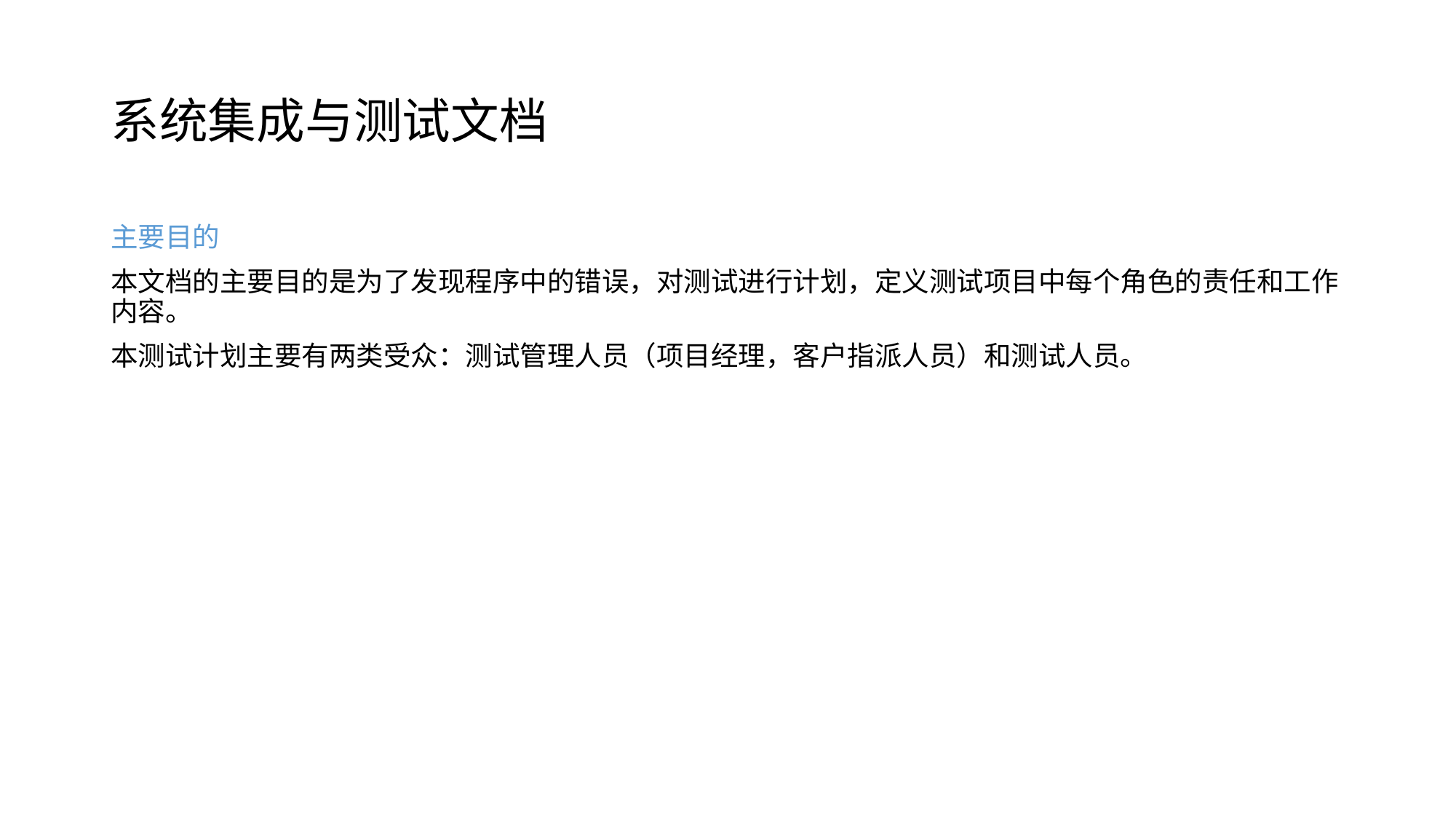

# 系统集成与测试文档
主要目的
本文档的主要目的是为了发现程序中的错误，对测试进行计划，定义测试项目中每个角色的责任和工作内容。
本测试计划主要有两类受众：测试管理人员（项目经理，客户指派人员）和测试人员。